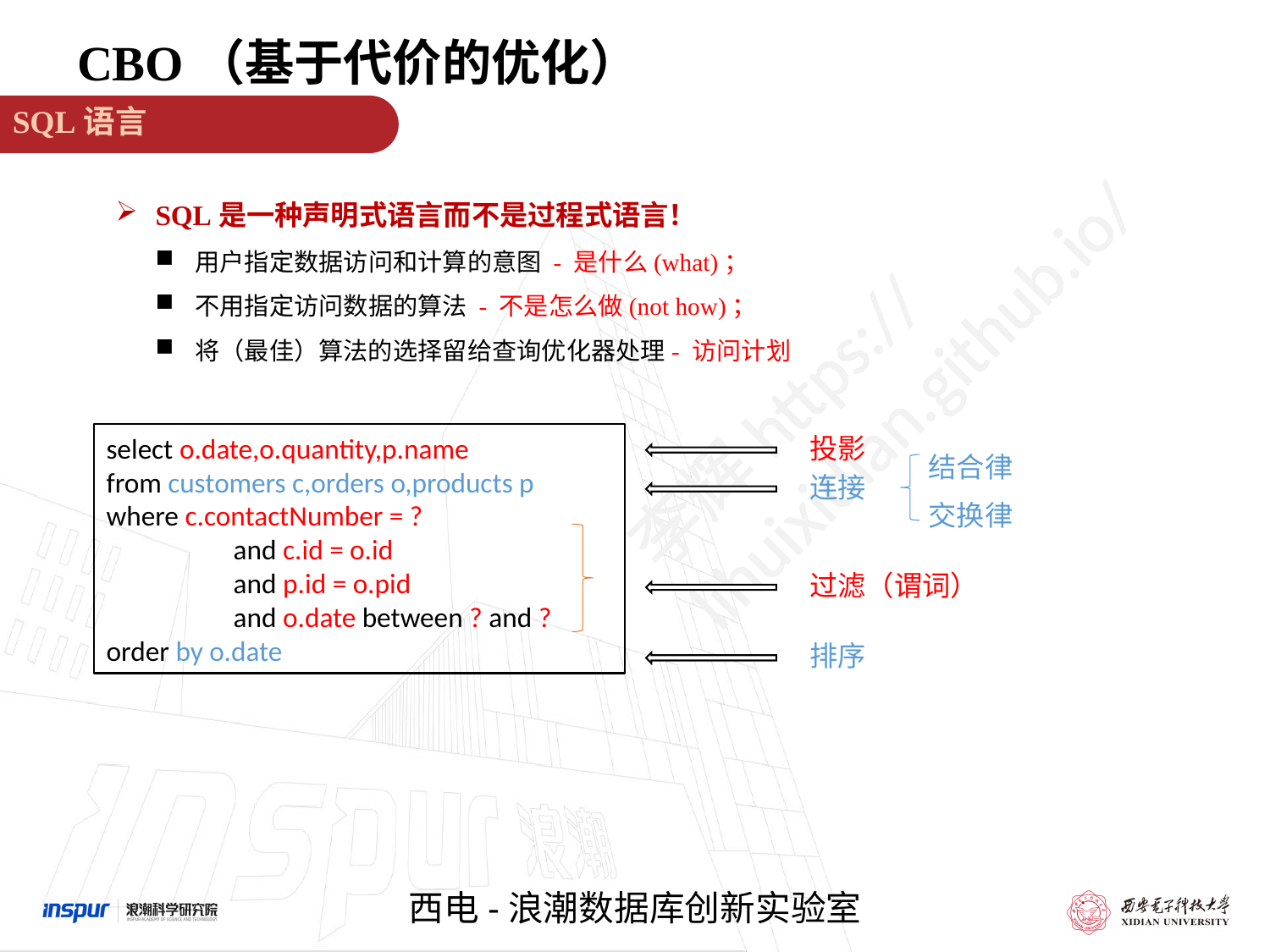

#
CBO（基于代价的优化）

SQL语言
SQL是一种声明式语言而不是过程式语言！
用户指定数据访问和计算的意图 - 是什么(what)；
不用指定访问数据的算法 - 不是怎么做(not how)；
将（最佳）算法的选择留给查询优化器处理- 访问计划
select o.date,o.quantity,p.name
from customers c,orders o,products p
where c.contactNumber = ?
	and c.id = o.id
	and p.id = o.pid
	and o.date between ? and ?
order by o.date
投影
结合律

连接

交换律

过滤（谓词）

排序